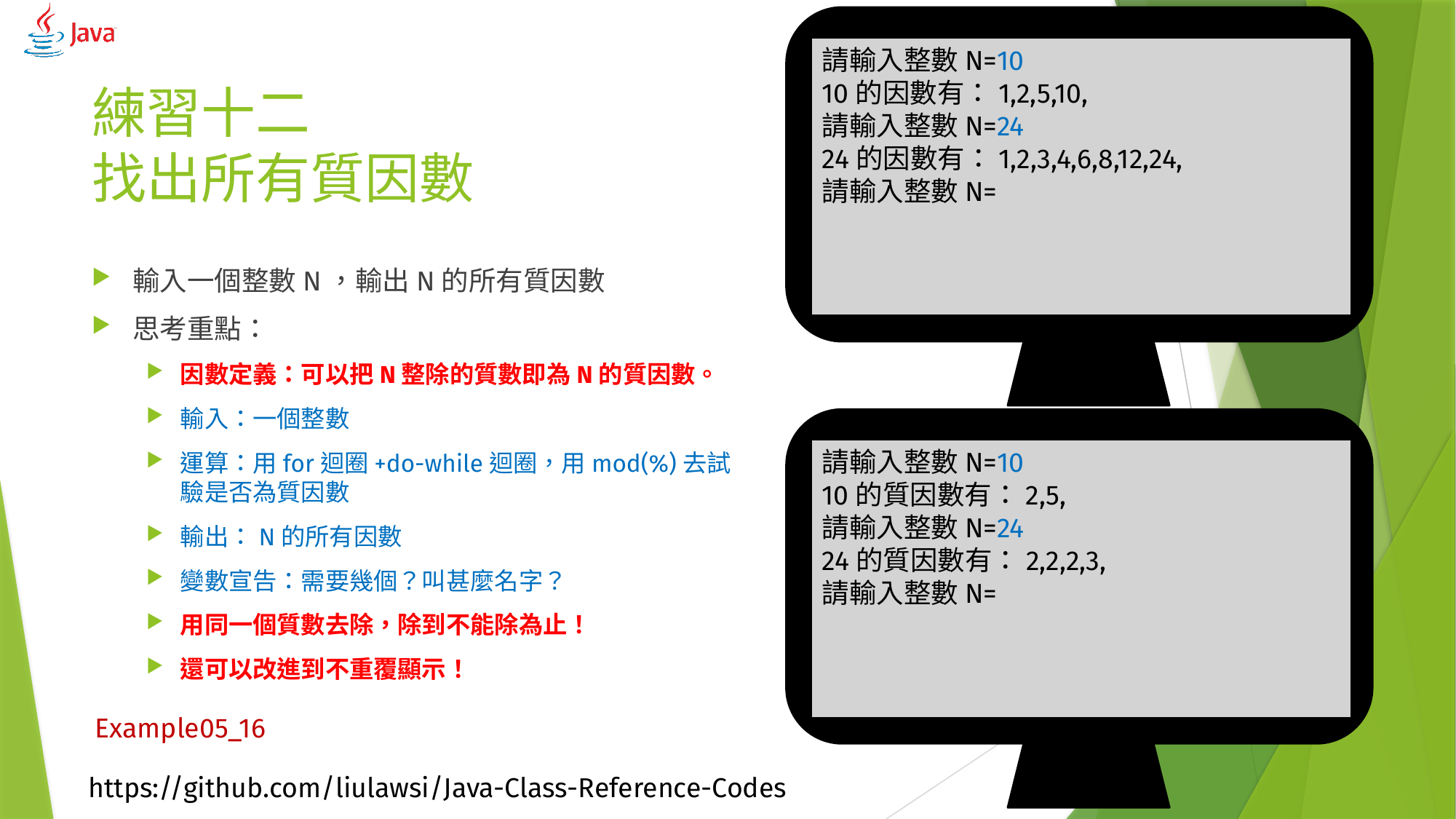

請輸入整數N=10
10的因數有：1,2,5,10,
請輸入整數N=24
24的因數有：1,2,3,4,6,8,12,24,
請輸入整數N=

# 練習十二 找出所有質因數
輸入一個整數N，輸出N的所有質因數
思考重點：
因數定義：可以把N整除的質數即為N的質因數。
輸入：一個整數
運算：用for迴圈+do-while迴圈，用mod(%)去試驗是否為質因數
輸出：N的所有因數
變數宣告：需要幾個？叫甚麼名字？
用同一個質數去除，除到不能除為止！
還可以改進到不重覆顯示！

請輸入整數N=10
10的質因數有：2,5,
請輸入整數N=24
24的質因數有：2,2,2,3,
請輸入整數N=

Example05_16